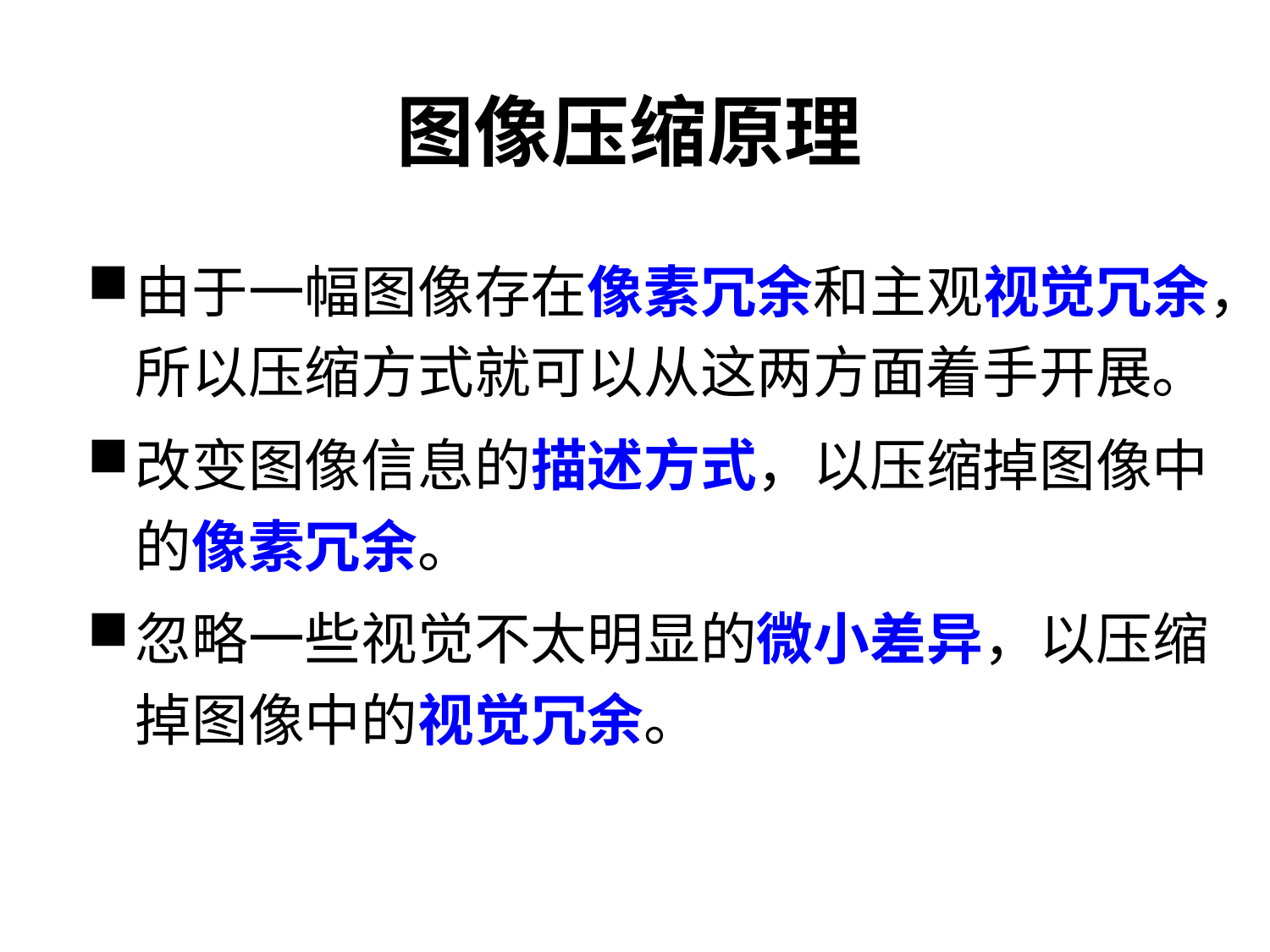

# 图像压缩原理
由于一幅图像存在像素冗余和主观视觉冗余，所以压缩方式就可以从这两方面着手开展。
改变图像信息的描述方式，以压缩掉图像中的像素冗余。
忽略一些视觉不太明显的微小差异，以压缩掉图像中的视觉冗余。